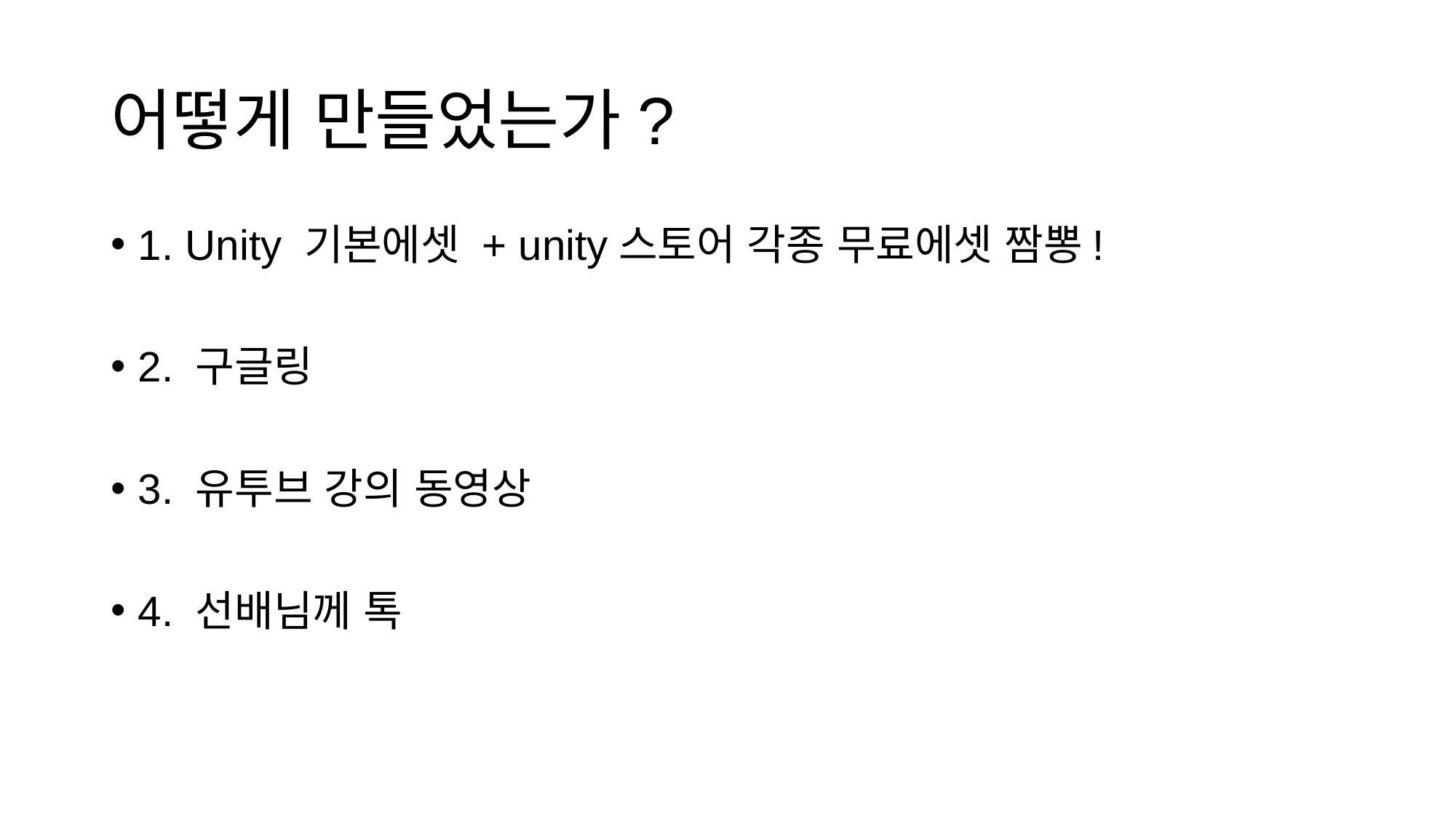

# 어떻게 만들었는가?
1. Unity 기본에셋 + unity스토어 각종 무료에셋 짬뽕!

2. 구글링

3. 유투브 강의 동영상

4. 선배님께 톡